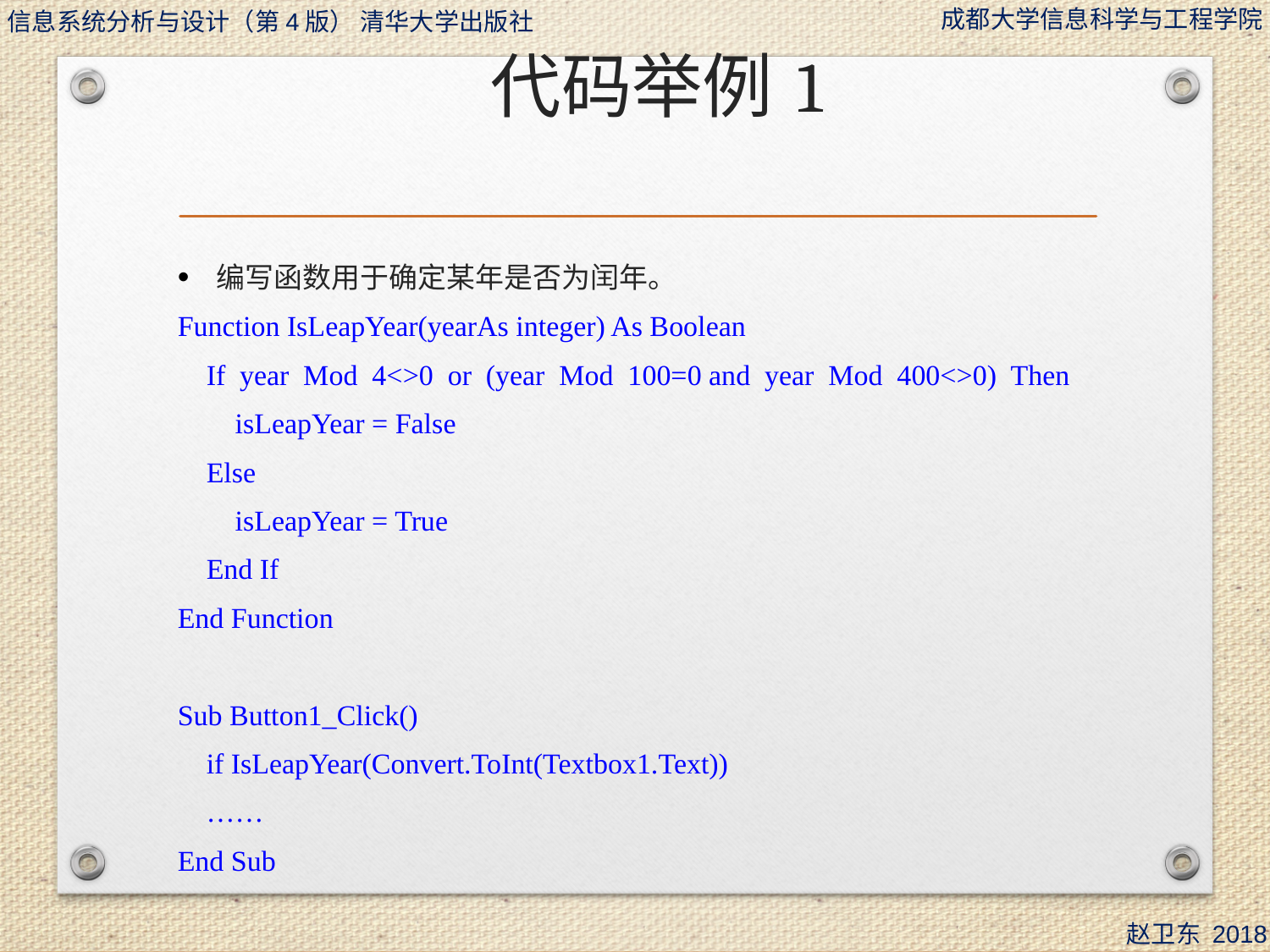

# 代码举例1
编写函数用于确定某年是否为闰年。
Function IsLeapYear(yearAs integer) As Boolean
    If  year  Mod  4<>0  or  (year  Mod  100=0 and  year  Mod  400<>0)  Then
        isLeapYear = False
    Else
        isLeapYear = True
    End If
End Function

Sub Button1_Click()
    if IsLeapYear(Convert.ToInt(Textbox1.Text))
    ……
End Sub